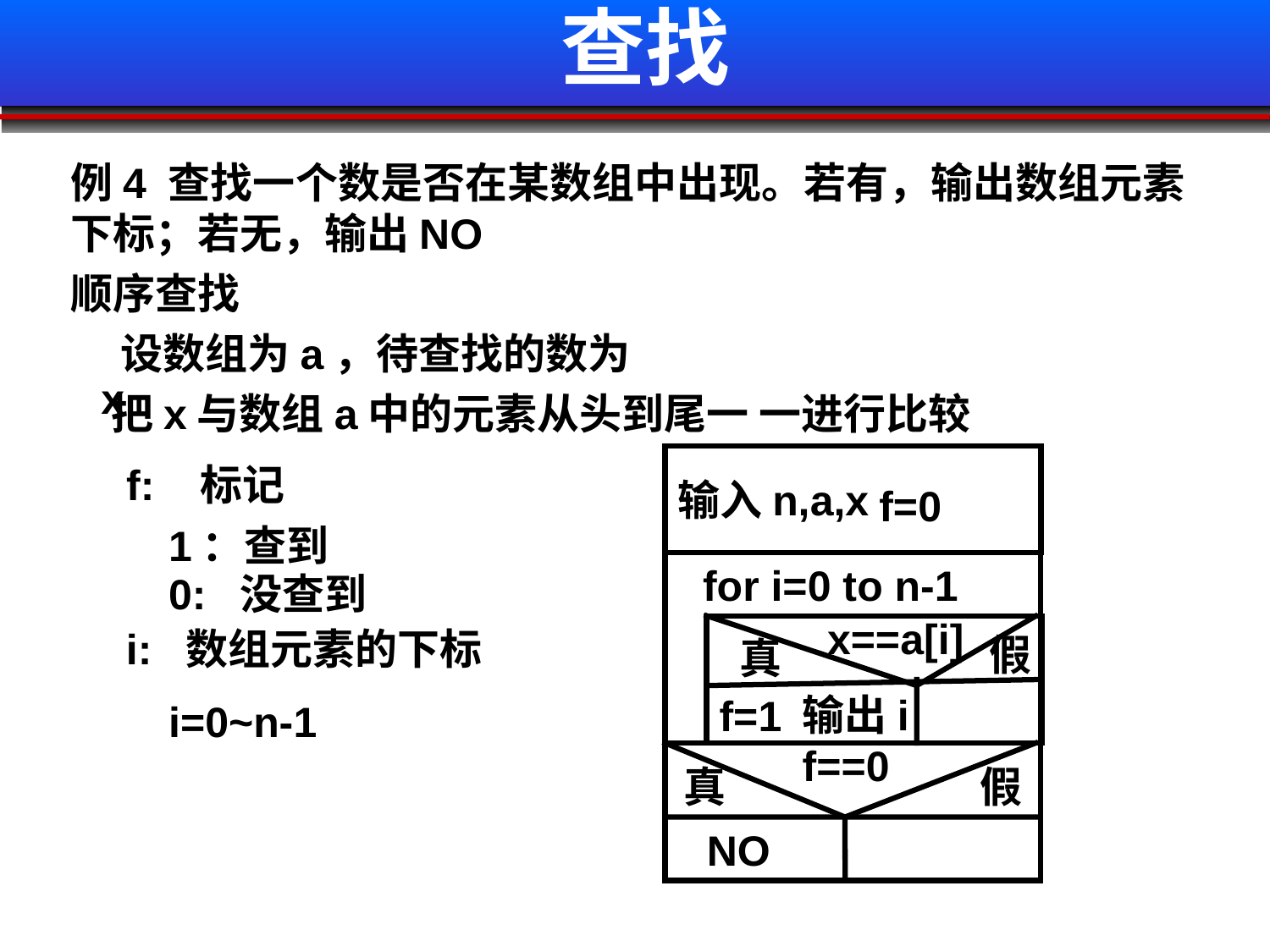

# 查找

例4 查找一个数是否在某数组中出现。若有，输出数组元素下标；若无，输出NO
顺序查找
 设数组为a，待查找的数为x
把x与数组a中的元素从头到尾一 一进行比较
输入n,a,x
f:   标记
f=0
1：查到

for i=0 to n-1
0:  没查到
x==a[i]

i:  数组元素的下标

假
真

输出i
f=1
i=0~n-1
f==0

真
假
NO